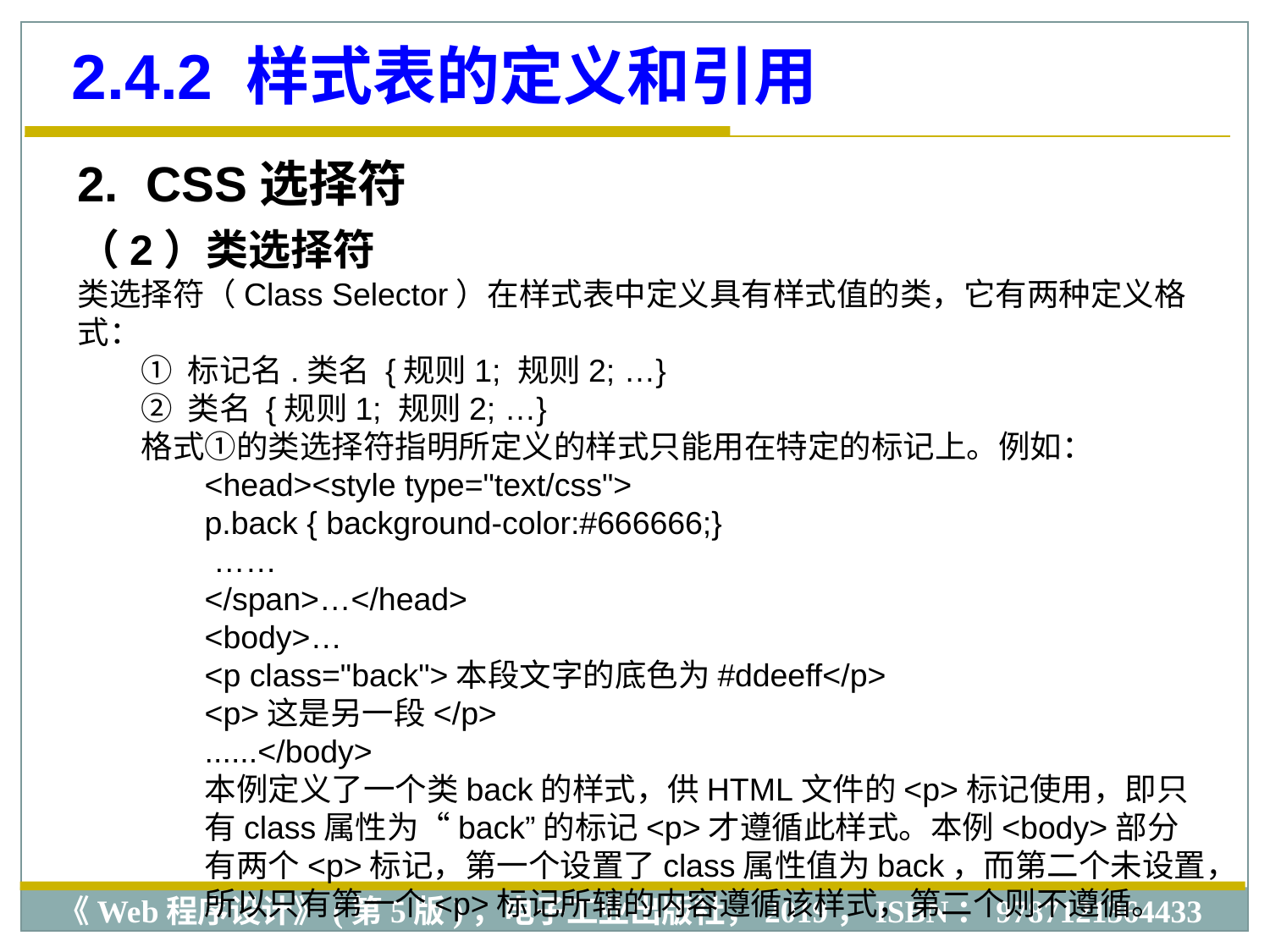

2.4.2 样式表的定义和引用
2.  CSS选择符
（2）类选择符
类选择符（Class Selector）在样式表中定义具有样式值的类，它有两种定义格式：
① 标记名.类名 {规则1; 规则2; …}
② 类名 {规则1; 规则2; …}
格式①的类选择符指明所定义的样式只能用在特定的标记上。例如：
<head><style type="text/css">
p.back { background-color:#666666;}
 ……
</span>…</head>
<body>…
<p class="back">本段文字的底色为#ddeeff</p>
<p>这是另一段</p>
......</body>
本例定义了一个类back的样式，供HTML文件的<p>标记使用，即只有class属性为“back”的标记<p>才遵循此样式。本例<body>部分有两个<p>标记，第一个设置了class属性值为back，而第二个未设置，所以只有第一个<p>标记所辖的内容遵循该样式，第二个则不遵循。